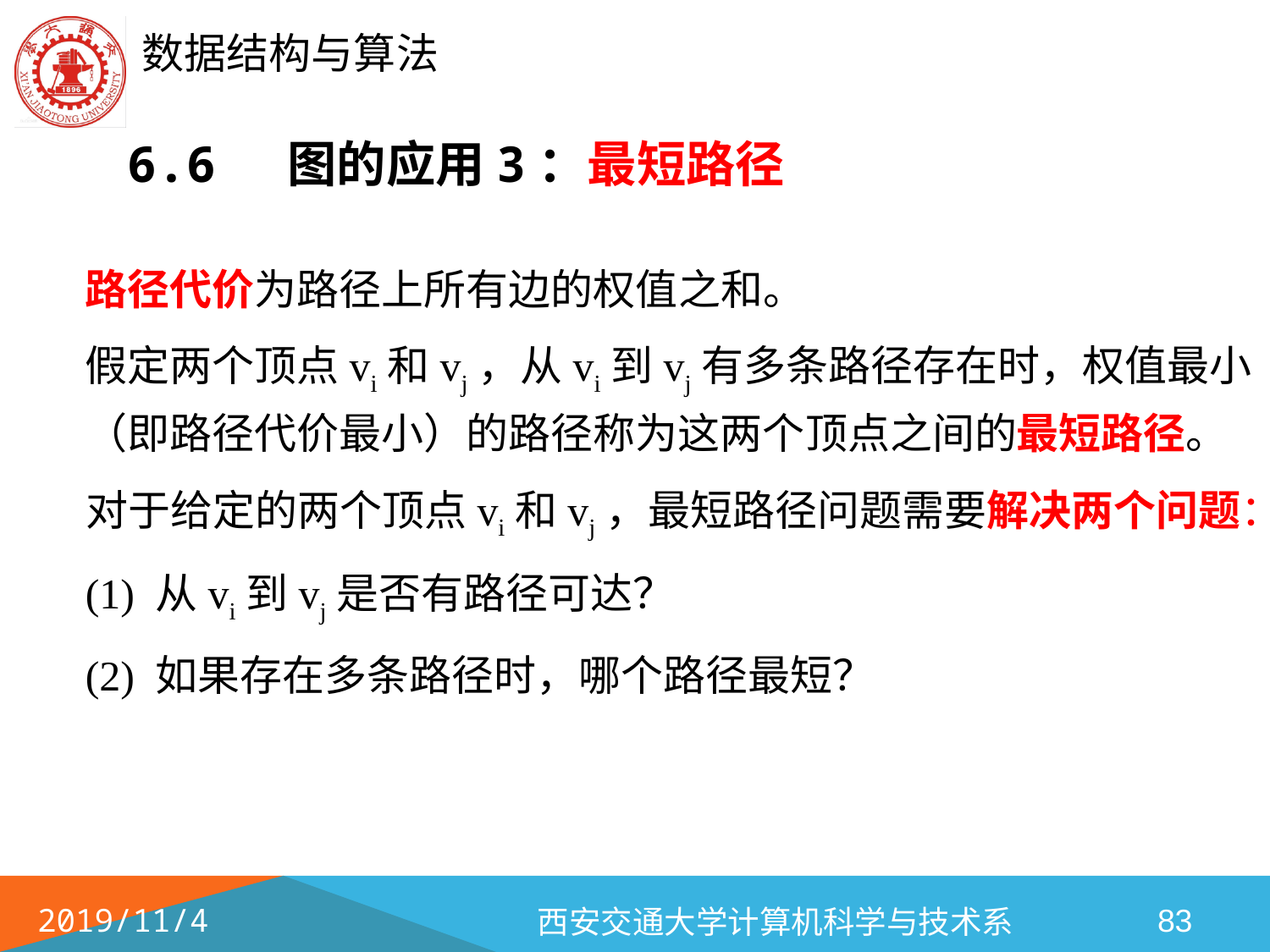

# 6.6  图的应用3：最短路径
	路径代价为路径上所有边的权值之和。
	假定两个顶点vi和vj，从vi到vj有多条路径存在时，权值最小（即路径代价最小）的路径称为这两个顶点之间的最短路径。
    对于给定的两个顶点vi和vj，最短路径问题需要解决两个问题：
	(1) 从vi到vj是否有路径可达？
	(2) 如果存在多条路径时，哪个路径最短？